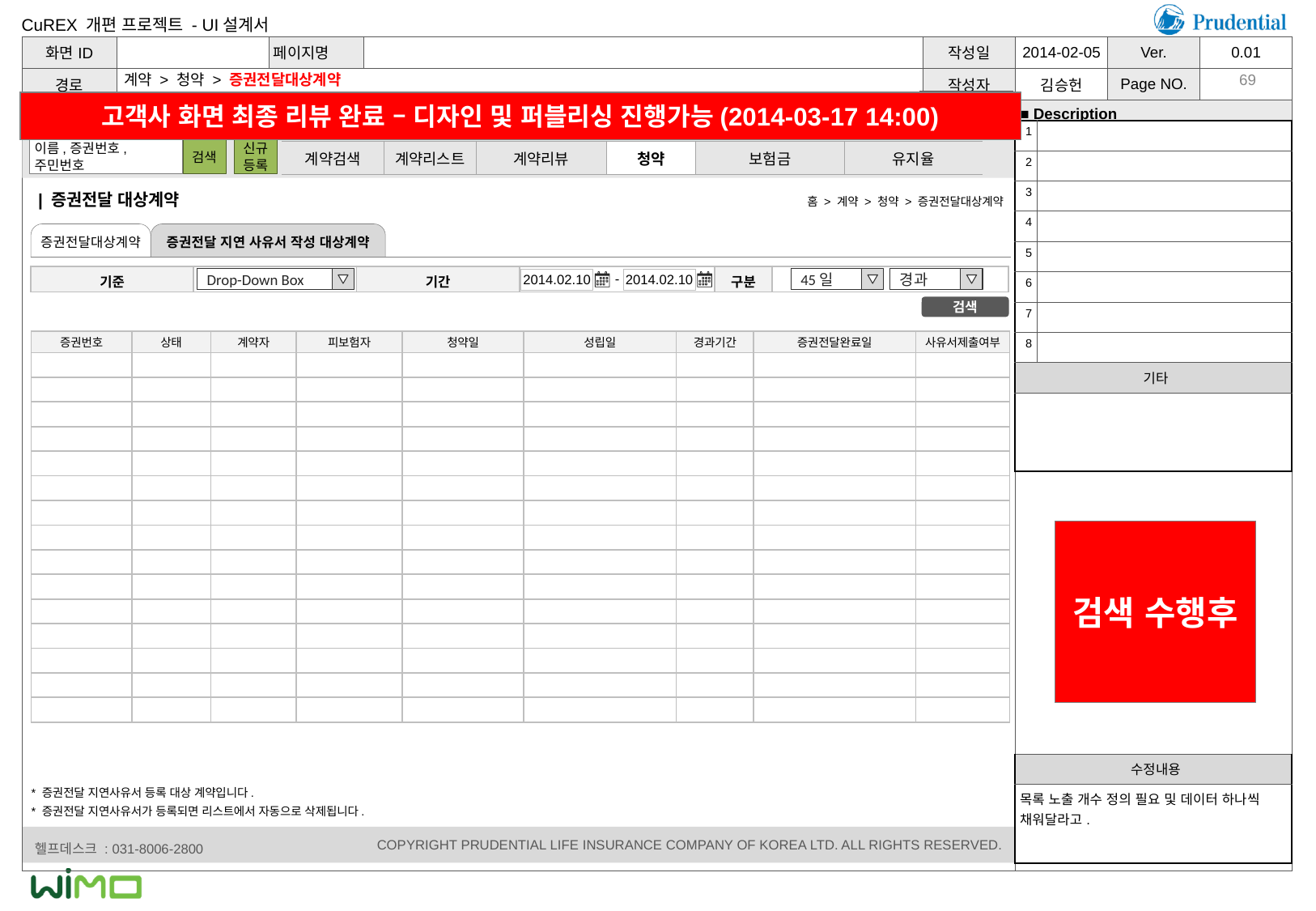

계약 > 청약 > 증권전달대상계약
69
고객사 화면 최종 리뷰 완료 – 디자인 및 퍼블리싱 진행가능(2014-03-17 14:00)
| 1 |  |
| --- | --- |
| 2 |  |
| 3 |  |
| 4 |  |
| 5 |  |
| 6 |  |
| 7 |  |
| 8 |  |
| 기타 |  |
|  |  |
| 계약검색 | 계약리스트 | 계약리뷰 | 청약 | 보험금 | 유지율 |
| --- | --- | --- | --- | --- | --- |
| 증권전달 대상계약
홈 > 계약 > 청약 > 증권전달대상계약
증권전달대상계약
증권전달 지연 사유서 작성 대상계약
| 기준 |  | 기간 | - | 구분 |  |
| --- | --- | --- | --- | --- | --- |
Drop-Down Box

45일

경과

2014.02.10
2014.02.10

검색
| 증권번호 | 상태 | 계약자 | 피보험자 | 청약일 | 성립일 | 경과기간 | 증권전달완료일 | 사유서제출여부 |
| --- | --- | --- | --- | --- | --- | --- | --- | --- |
|  |  |  |  |  |  |  |  |  |
|  |  |  |  |  |  |  |  |  |
|  |  |  |  |  |  |  |  |  |
|  |  |  |  |  |  |  |  |  |
|  |  |  |  |  |  |  |  |  |
|  |  |  |  |  |  |  |  |  |
|  |  |  |  |  |  |  |  |  |
|  |  |  |  |  |  |  |  |  |
|  |  |  |  |  |  |  |  |  |
|  |  |  |  |  |  |  |  |  |
|  |  |  |  |  |  |  |  |  |
|  |  |  |  |  |  |  |  |  |
|  |  |  |  |  |  |  |  |  |
|  |  |  |  |  |  |  |  |  |
|  |  |  |  |  |  |  |  |  |
검색 수행후
| 수정내용 |
| --- |
| 목록 노출 개수 정의 필요 및 데이터 하나씩 채워달라고. |
* 증권전달 지연사유서 등록 대상 계약입니다.
* 증권전달 지연사유서가 등록되면 리스트에서 자동으로 삭제됩니다.